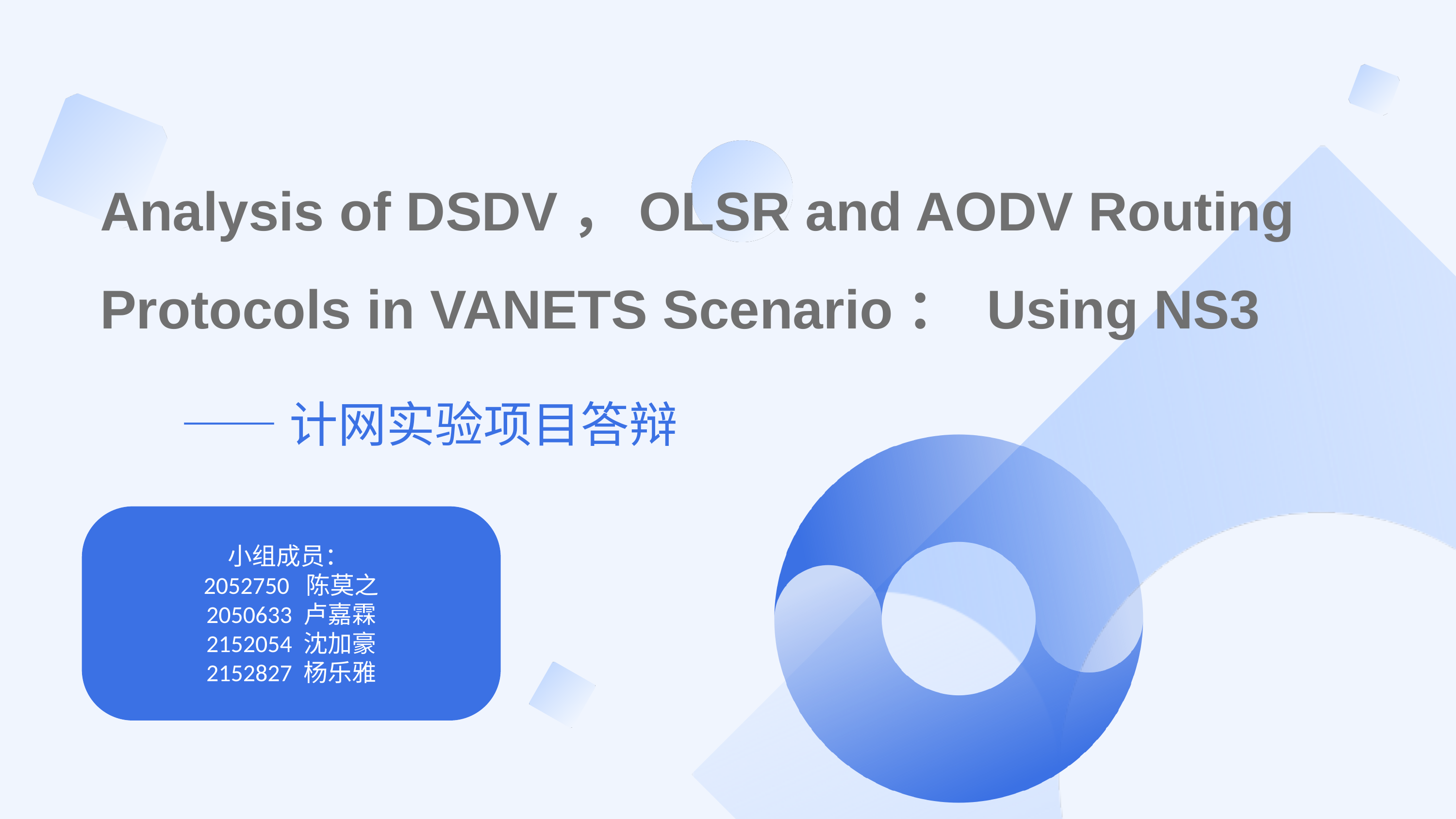

Analysis of DSDV，OLSR and AODV Routing Protocols in VANETS Scenario： Using NS3
      ——计网实验项目答辩

小组成员：
2052750  陈莫之
2050633 卢嘉霖
2152054 沈加豪
2152827 杨乐雅